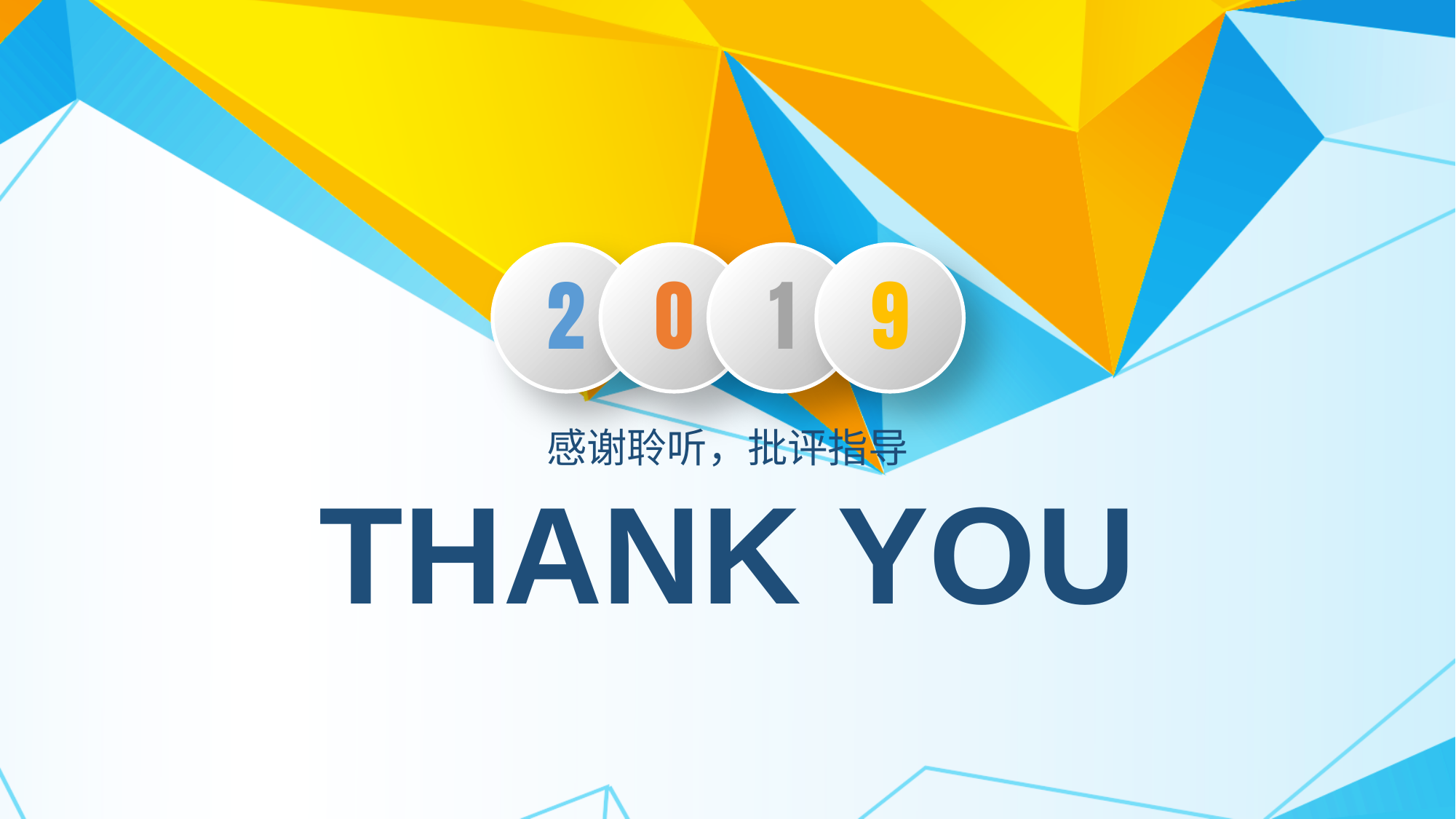

2
0
1
9
感谢聆听，批评指导
THANK YOU